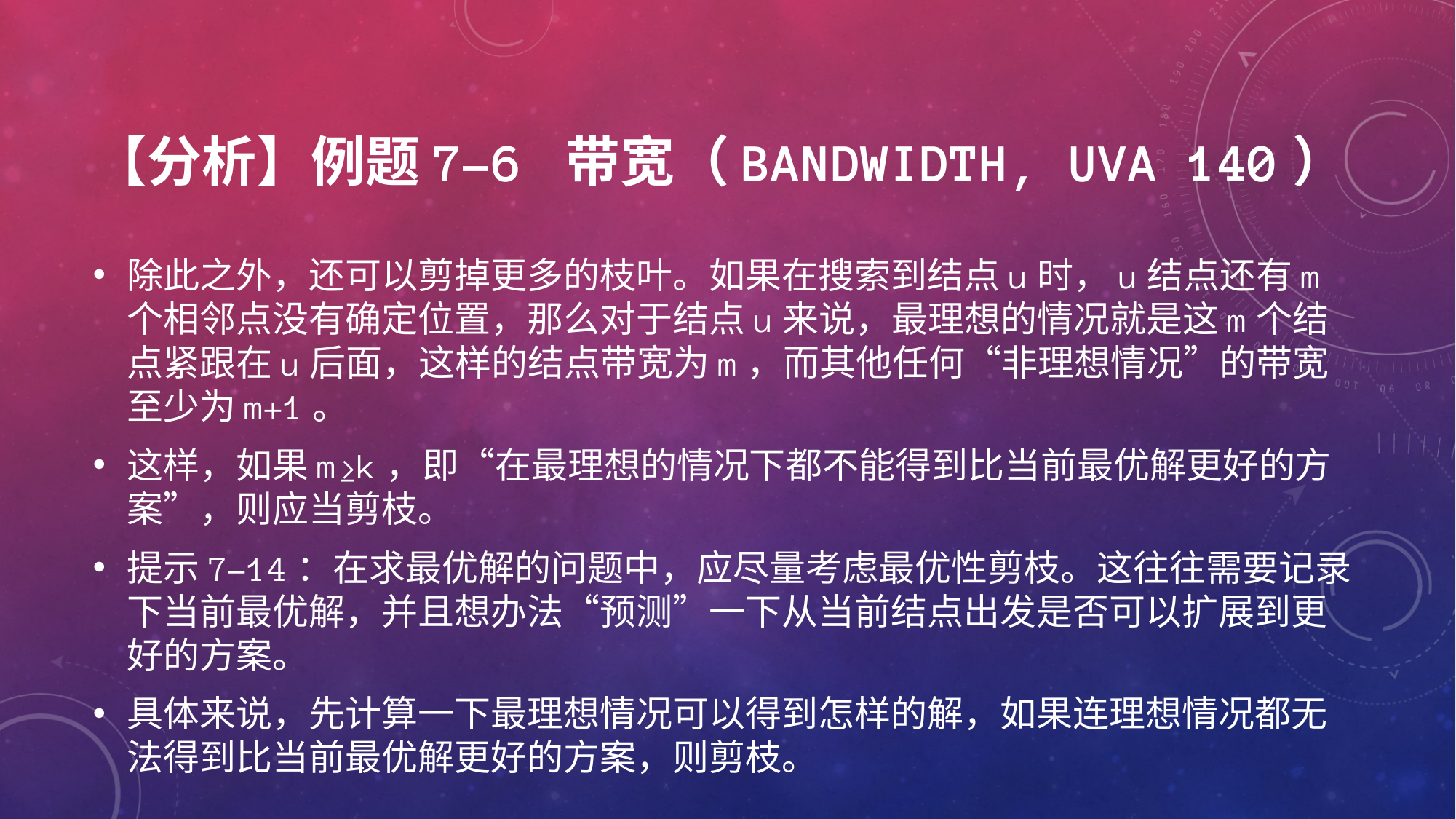

# 【分析】例题7-6 带宽（Bandwidth, UVa 140）
除此之外，还可以剪掉更多的枝叶。如果在搜索到结点u时，u结点还有m个相邻点没有确定位置，那么对于结点u来说，最理想的情况就是这m个结点紧跟在u后面，这样的结点带宽为m，而其他任何“非理想情况”的带宽至少为m+1。
这样，如果m≥k，即“在最理想的情况下都不能得到比当前最优解更好的方案”，则应当剪枝。
提示7-14：在求最优解的问题中，应尽量考虑最优性剪枝。这往往需要记录下当前最优解，并且想办法“预测”一下从当前结点出发是否可以扩展到更好的方案。
具体来说，先计算一下最理想情况可以得到怎样的解，如果连理想情况都无法得到比当前最优解更好的方案，则剪枝。